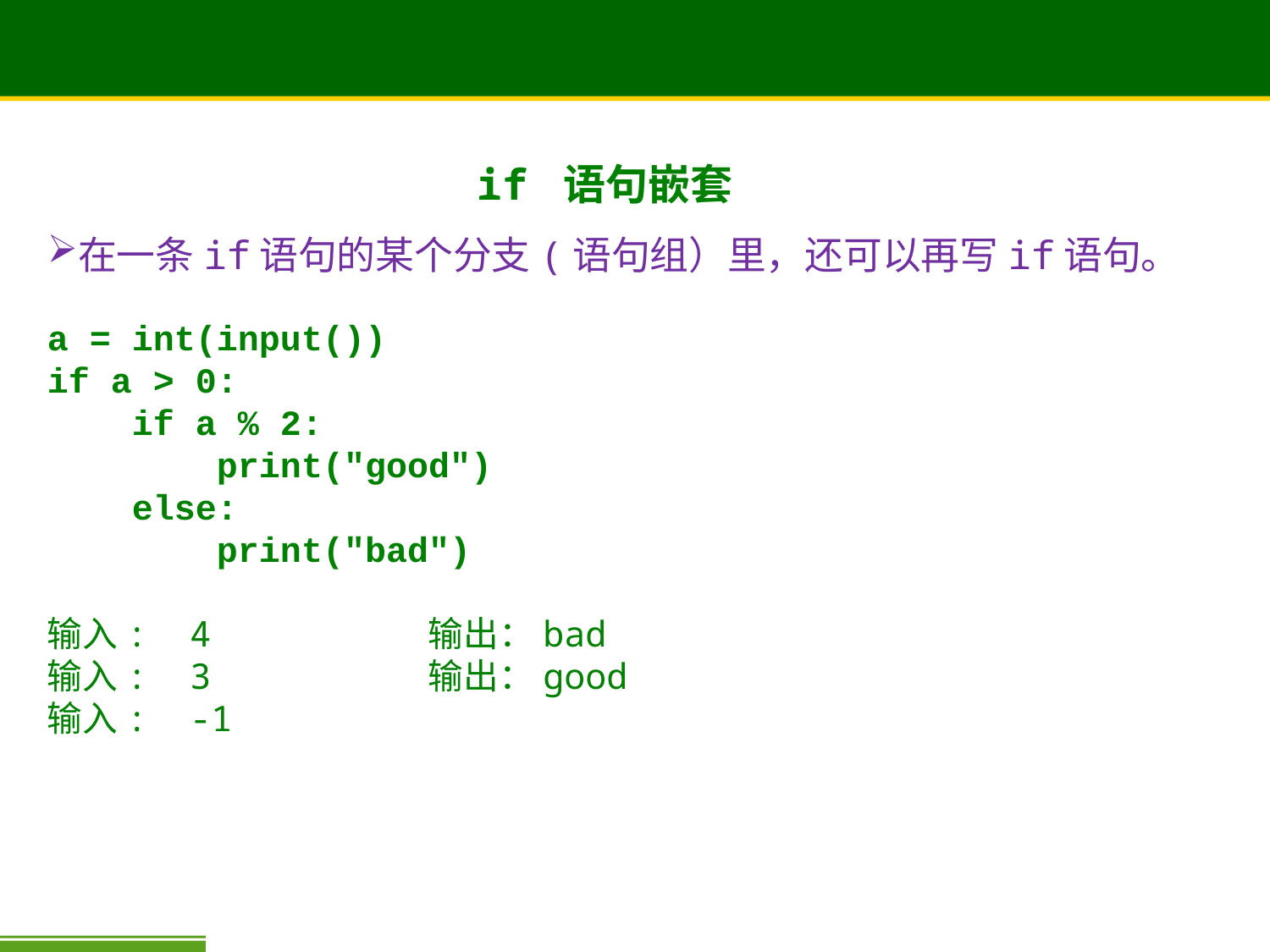

# if 语句嵌套
在一条if语句的某个分支(语句组）里，还可以再写if语句。

a = int(input())
if a > 0:
    if a % 2:
        print("good")
    else:
        print("bad")

输入:  4		输出：bad
输入:  3		输出：good
输入:  -1	无输出